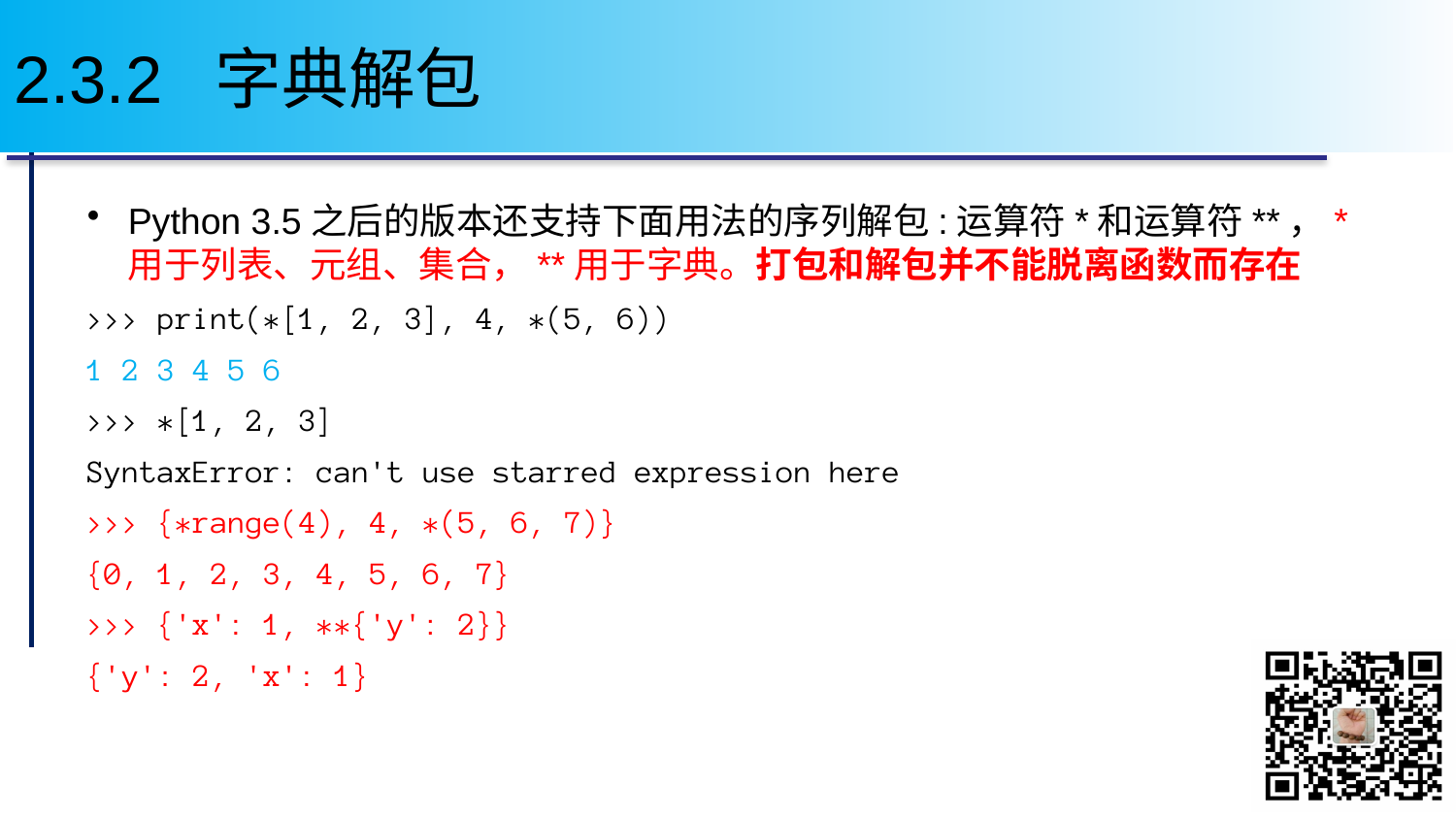

# 2.3.2  字典解包
Python 3.5之后的版本还支持下面用法的序列解包:运算符*和运算符**，*用于列表、元组、集合，**用于字典。打包和解包并不能脱离函数而存在
>>> print(*[1, 2, 3], 4, *(5, 6))
1 2 3 4 5 6
>>> *[1, 2, 3]
SyntaxError: can't use starred expression here
>>> {*range(4), 4, *(5, 6, 7)}
{0, 1, 2, 3, 4, 5, 6, 7}
>>> {'x': 1, **{'y': 2}}
{'y': 2, 'x': 1}